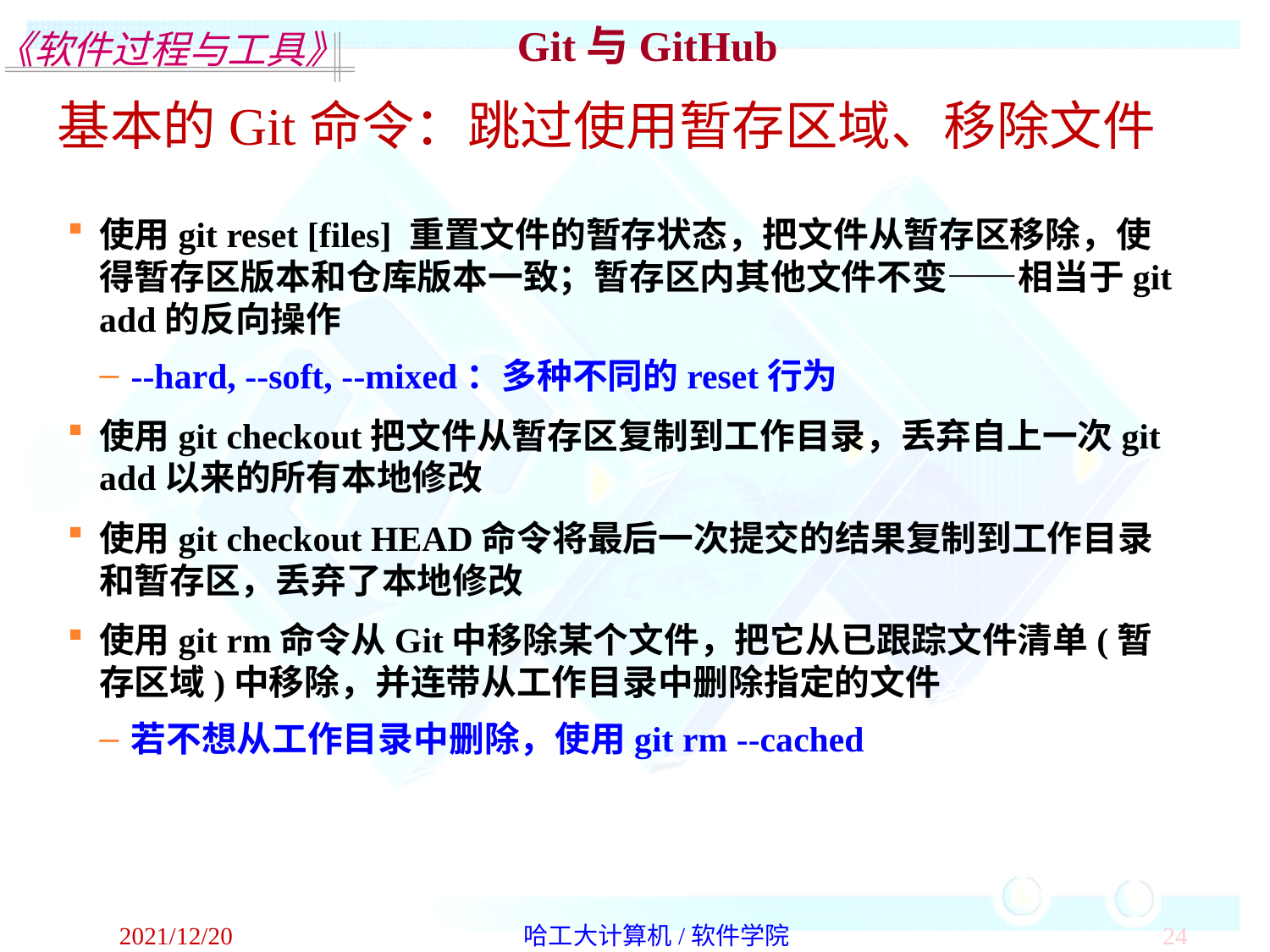

Git与GitHub
基本的Git命令：跳过使用暂存区域、移除文件
使用git reset [files] 重置文件的暂存状态，把文件从暂存区移除，使得暂存区版本和仓库版本一致；暂存区内其他文件不变——相当于git add的反向操作
--hard, --soft, --mixed：多种不同的reset行为
使用git checkout把文件从暂存区复制到工作目录，丢弃自上一次git add以来的所有本地修改
使用git checkout HEAD命令将最后一次提交的结果复制到工作目录和暂存区，丢弃了本地修改
使用git rm命令从Git中移除某个文件，把它从已跟踪文件清单(暂存区域)中移除，并连带从工作目录中删除指定的文件
若不想从工作目录中删除，使用git rm --cached